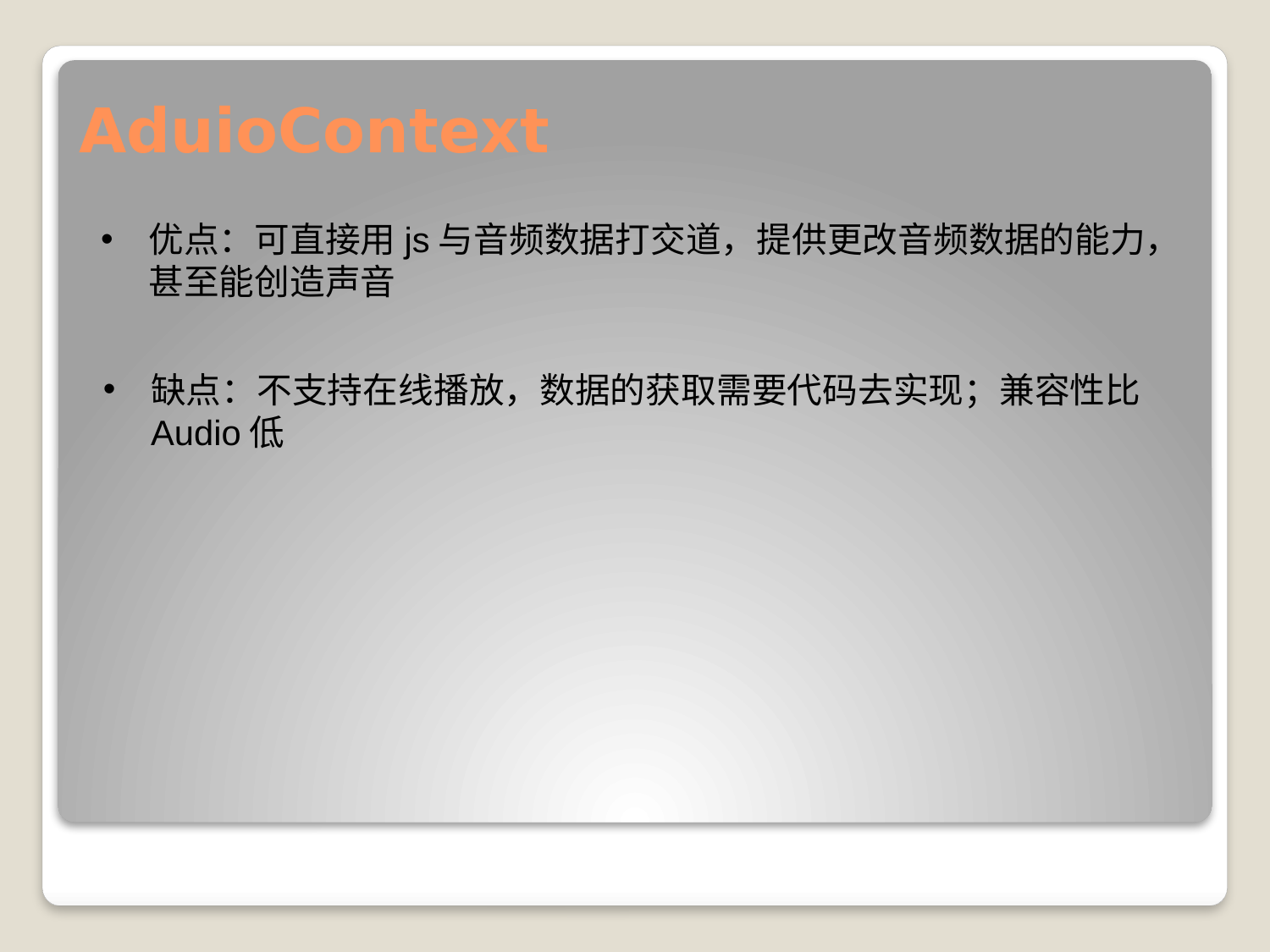

# AduioContext
优点：可直接用js与音频数据打交道，提供更改音频数据的能力，甚至能创造声音
缺点：不支持在线播放，数据的获取需要代码去实现；兼容性比Audio低